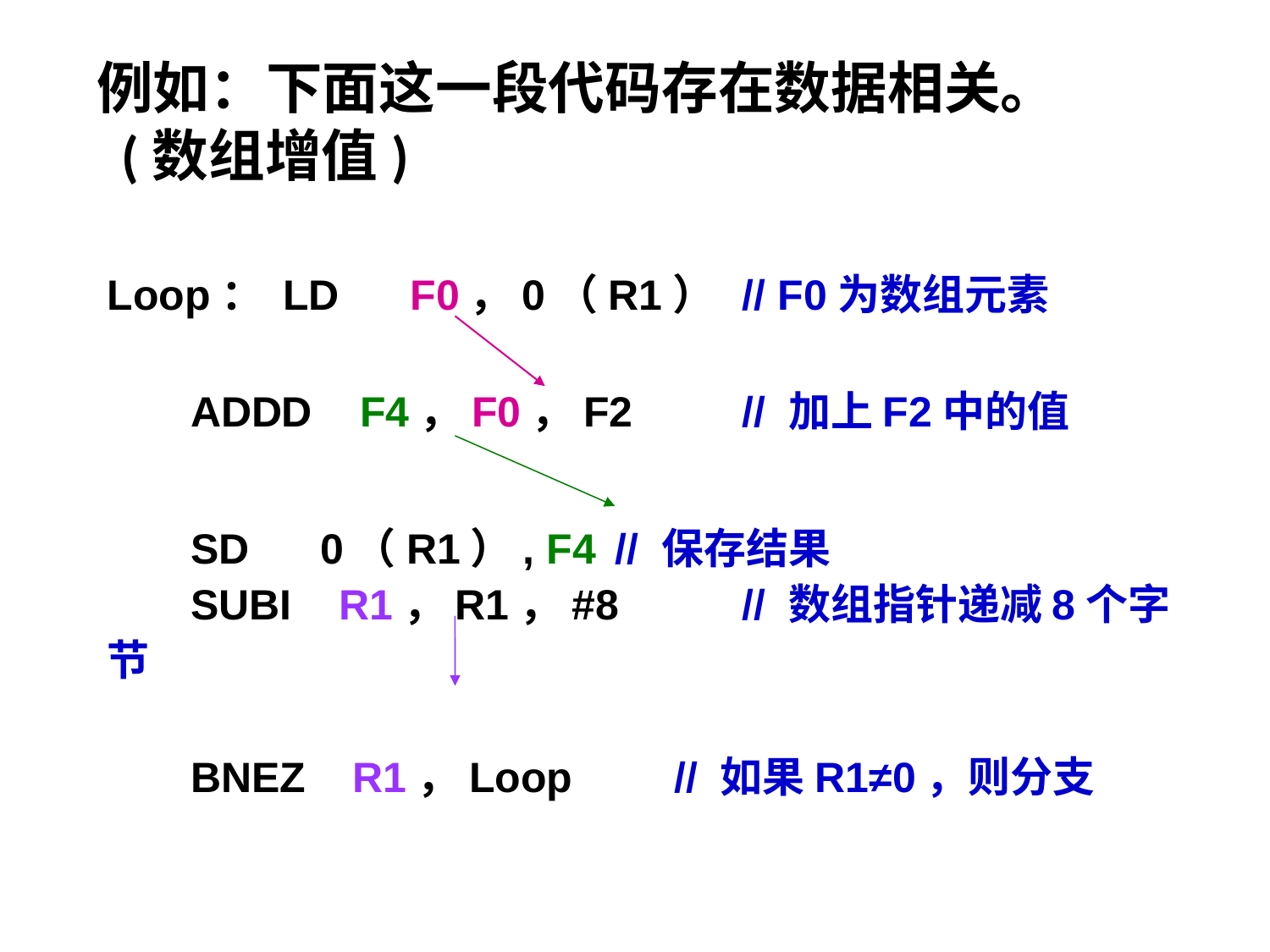

例如：下面这一段代码存在数据相关。(数组增值)
Loop： LD      F0，0（R1）	// F0为数组元素

       ADDD    F4，F0，F2	// 加上F2中的值
       SD      0（R1）, F4 	// 保存结果
       SUBI    R1，R1，#8	// 数组指针递减8个字节
       BNEZ    R1，Loop	     // 如果R1≠0，则分支